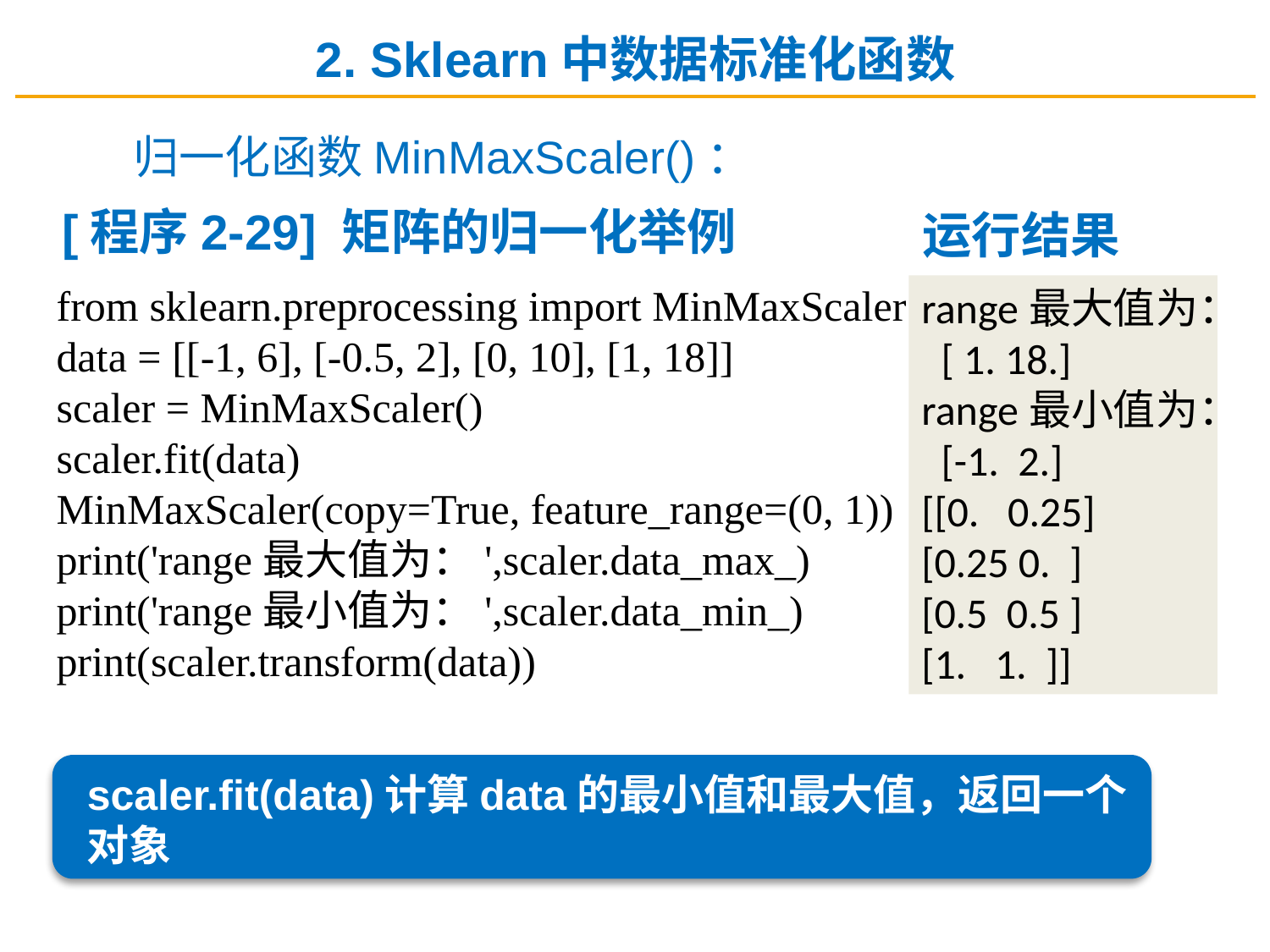

2. Sklearn中数据标准化函数
归一化函数MinMaxScaler()：
[程序2-29] 矩阵的归一化举例
运行结果
from sklearn.preprocessing import MinMaxScaler
data = [[-1, 6], [-0.5, 2], [0, 10], [1, 18]]
scaler = MinMaxScaler()
scaler.fit(data)
MinMaxScaler(copy=True, feature_range=(0, 1))
print('range最大值为：',scaler.data_max_)
print('range最小值为：',scaler.data_min_)
print(scaler.transform(data))
range最大值为： [ 1. 18.]
range最小值为： [-1.  2.]
[[0.   0.25]	 [0.25 0.  ]	 [0.5  0.5 ]
[1.   1.  ]]

scaler.fit(data)计算data的最小值和最大值，返回一个对象